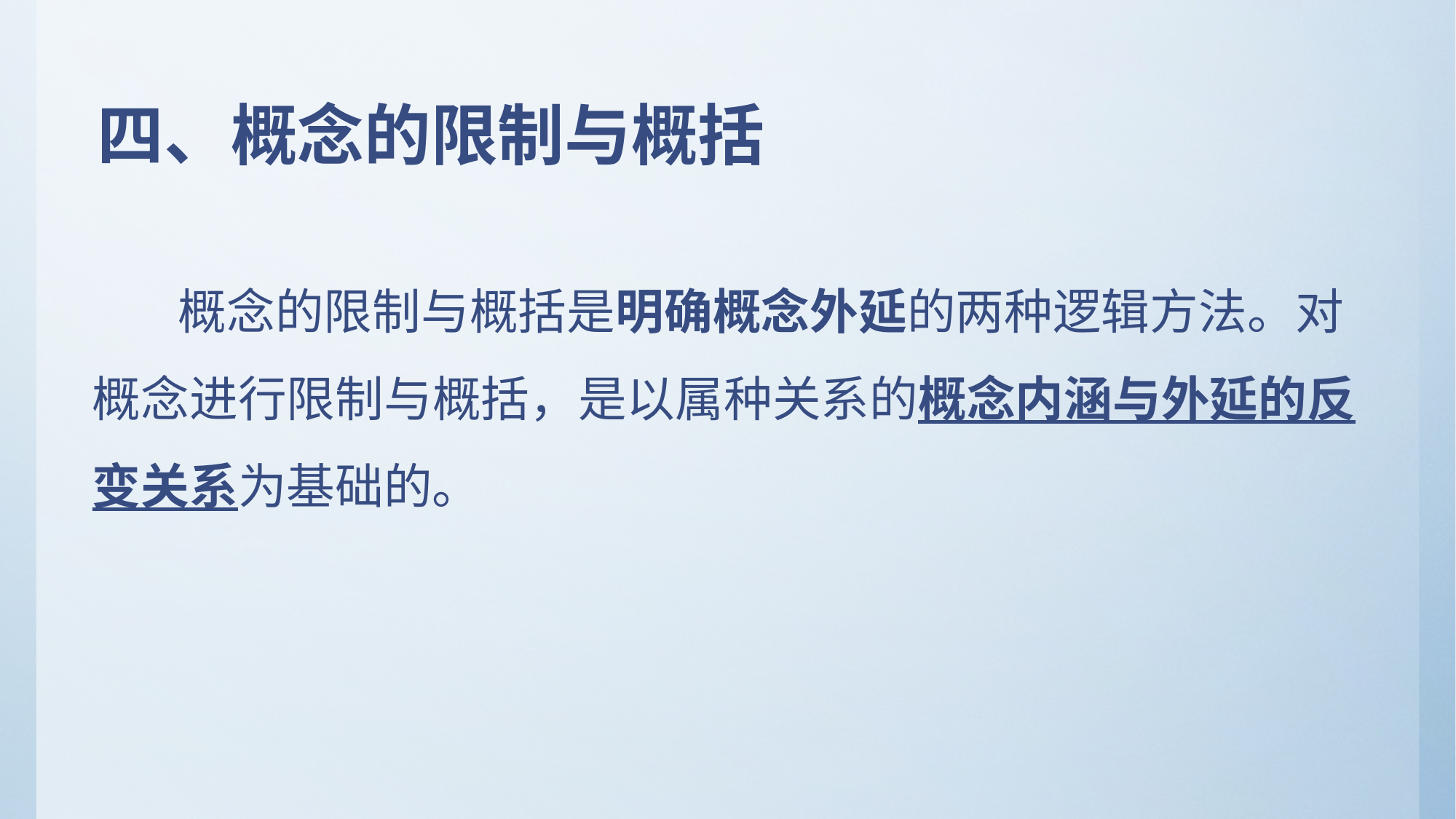

# 四、概念的限制与概括
        概念的限制与概括是明确概念外延的两种逻辑方法。对概念进行限制与概括，是以属种关系的概念内涵与外延的反变关系为基础的。